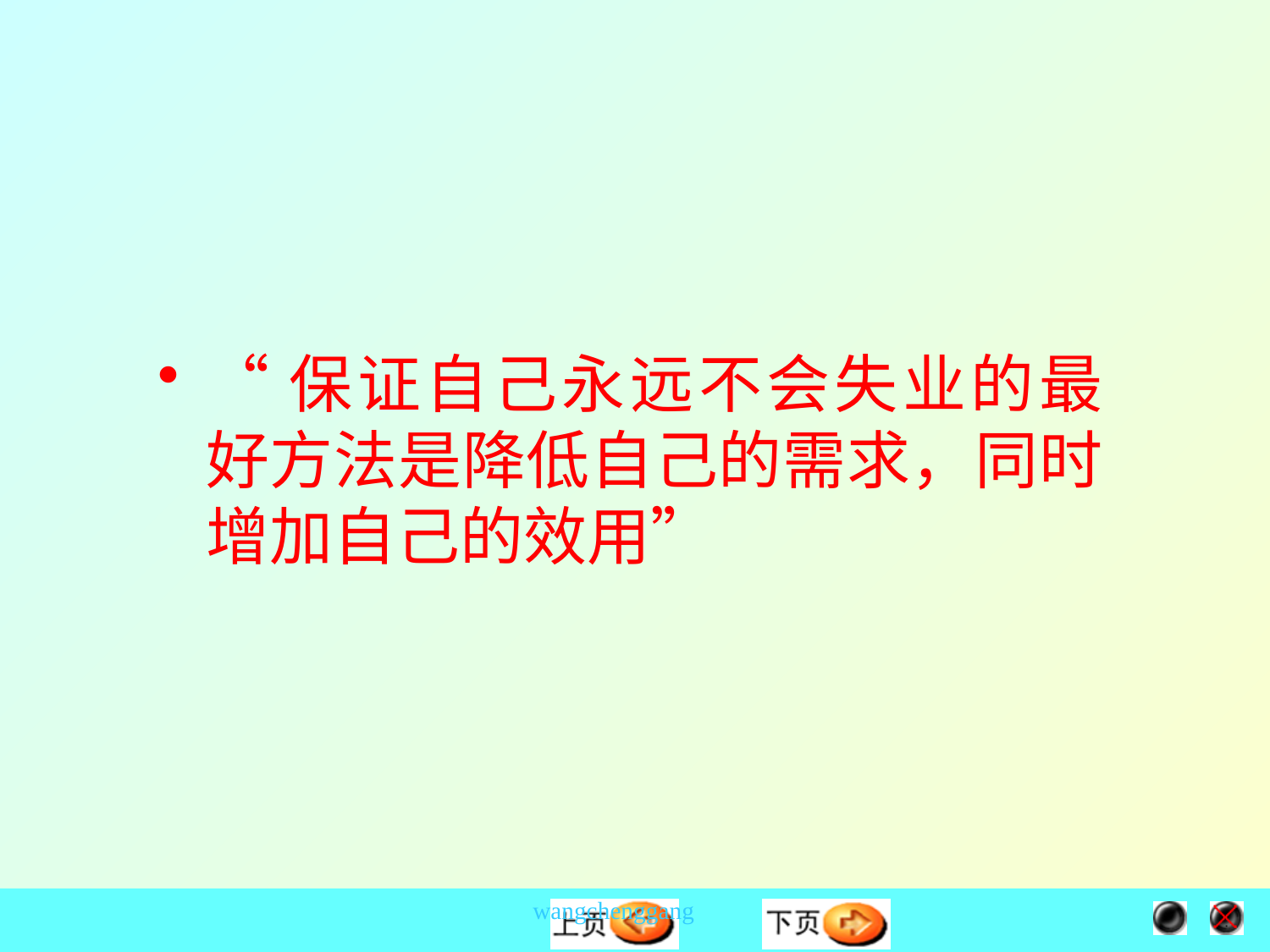

#
“保证自己永远不会失业的最好方法是降低自己的需求，同时增加自己的效用”

wangchenggang